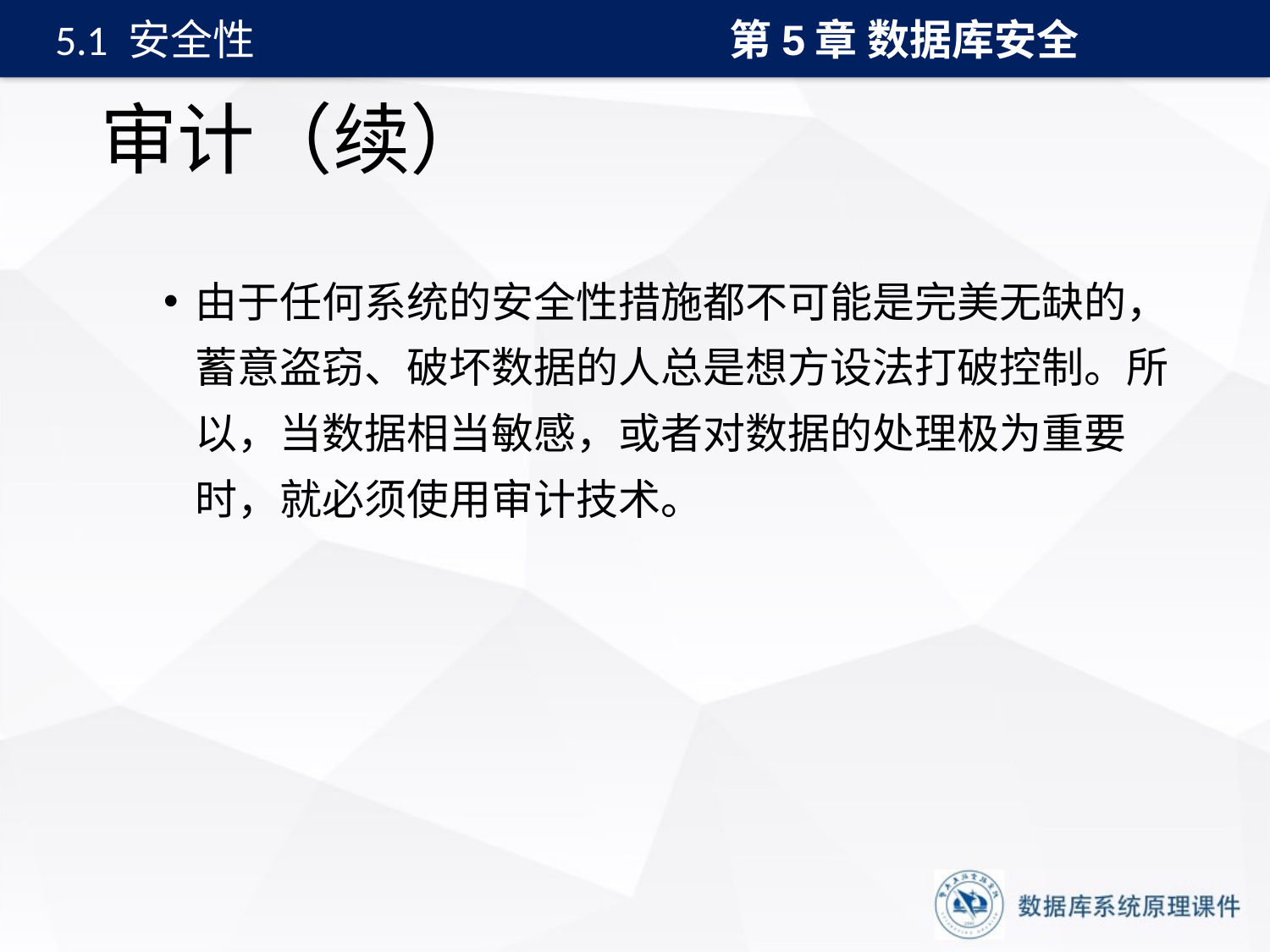

第5章 数据库安全
5.1 安全性
# 审计（续）
由于任何系统的安全性措施都不可能是完美无缺的，蓄意盗窃、破坏数据的人总是想方设法打破控制。所以，当数据相当敏感，或者对数据的处理极为重要时，就必须使用审计技术。